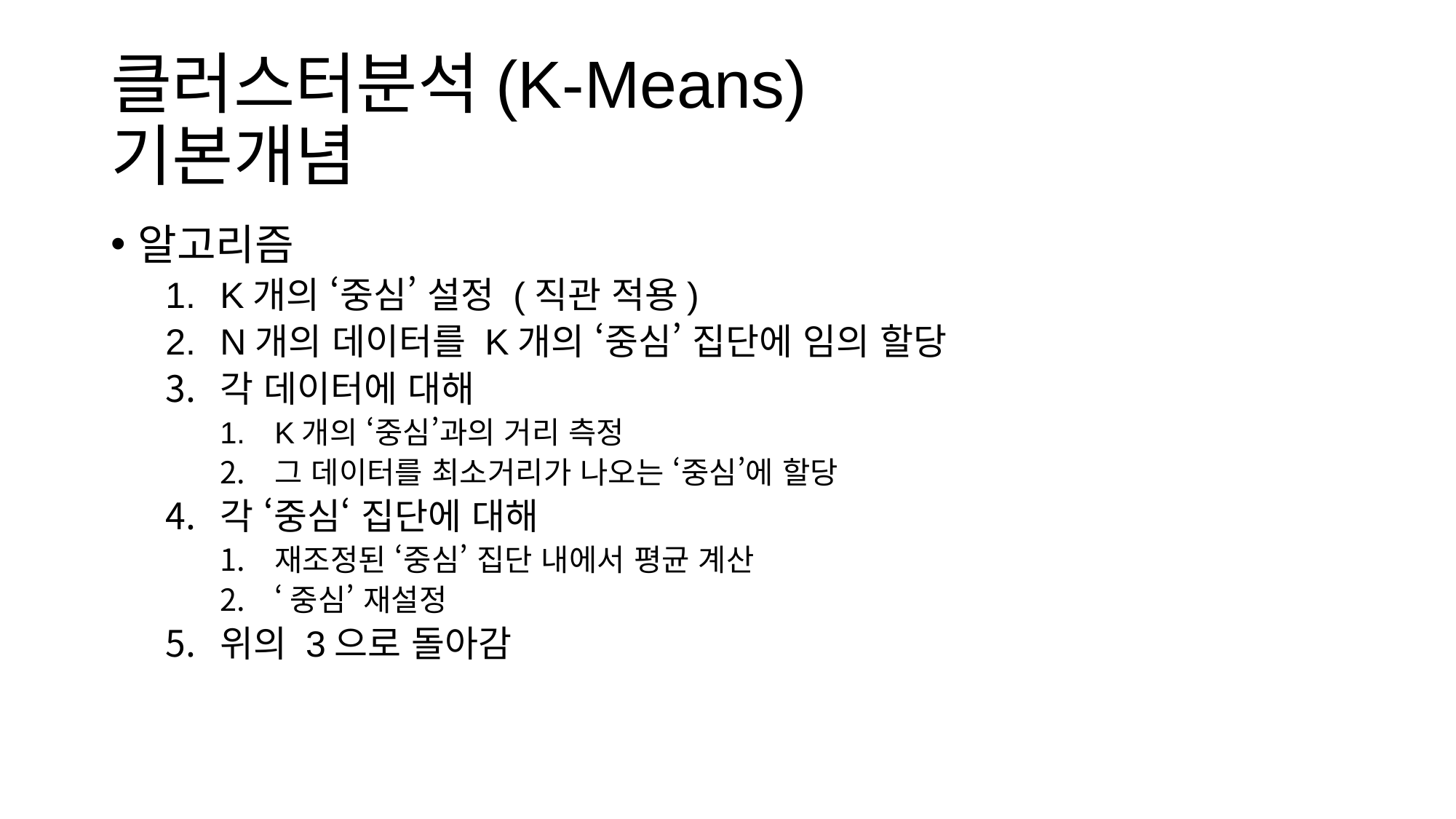

# 클러스터분석(K-Means) 기본개념
알고리즘
K개의 ‘중심’ 설정 (직관 적용)
N개의 데이터를 K개의 ‘중심’ 집단에 임의 할당
각 데이터에 대해
K개의 ‘중심’과의 거리 측정
그 데이터를 최소거리가 나오는 ‘중심’에 할당
각 ‘중심‘ 집단에 대해
재조정된 ‘중심’ 집단 내에서 평균 계산
‘중심’ 재설정
위의 3으로 돌아감